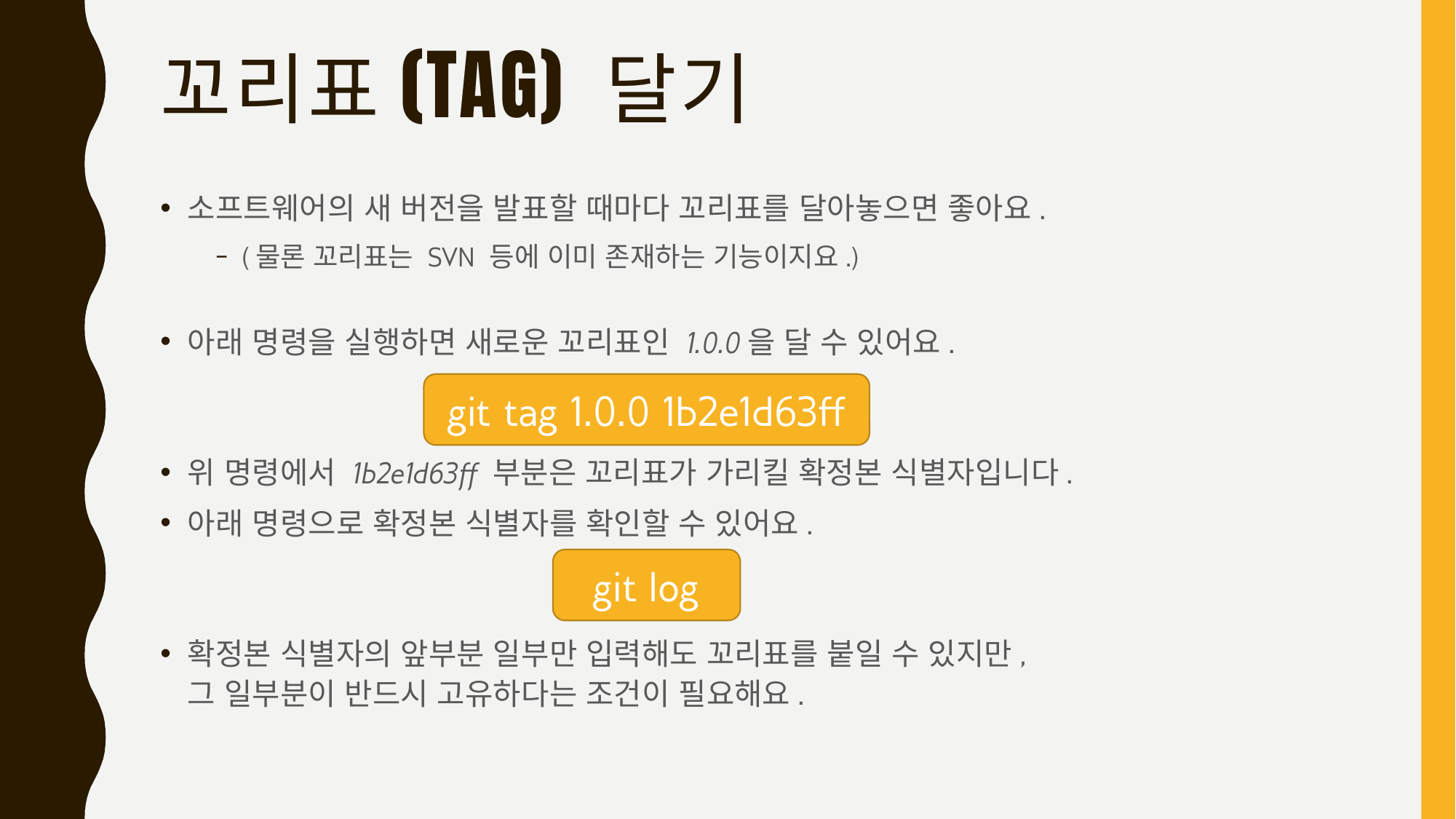

# 꼬리표(tag) 달기
소프트웨어의 새 버전을 발표할 때마다 꼬리표를 달아놓으면 좋아요.
(물론 꼬리표는 SVN 등에 이미 존재하는 기능이지요.)
아래 명령을 실행하면 새로운 꼬리표인 1.0.0을 달 수 있어요.
위 명령에서 1b2e1d63ff 부분은 꼬리표가 가리킬 확정본 식별자입니다.
아래 명령으로 확정본 식별자를 확인할 수 있어요.
확정본 식별자의 앞부분 일부만 입력해도 꼬리표를 붙일 수 있지만,
그 일부분이 반드시 고유하다는 조건이 필요해요.
git tag 1.0.0 1b2e1d63ff
git log